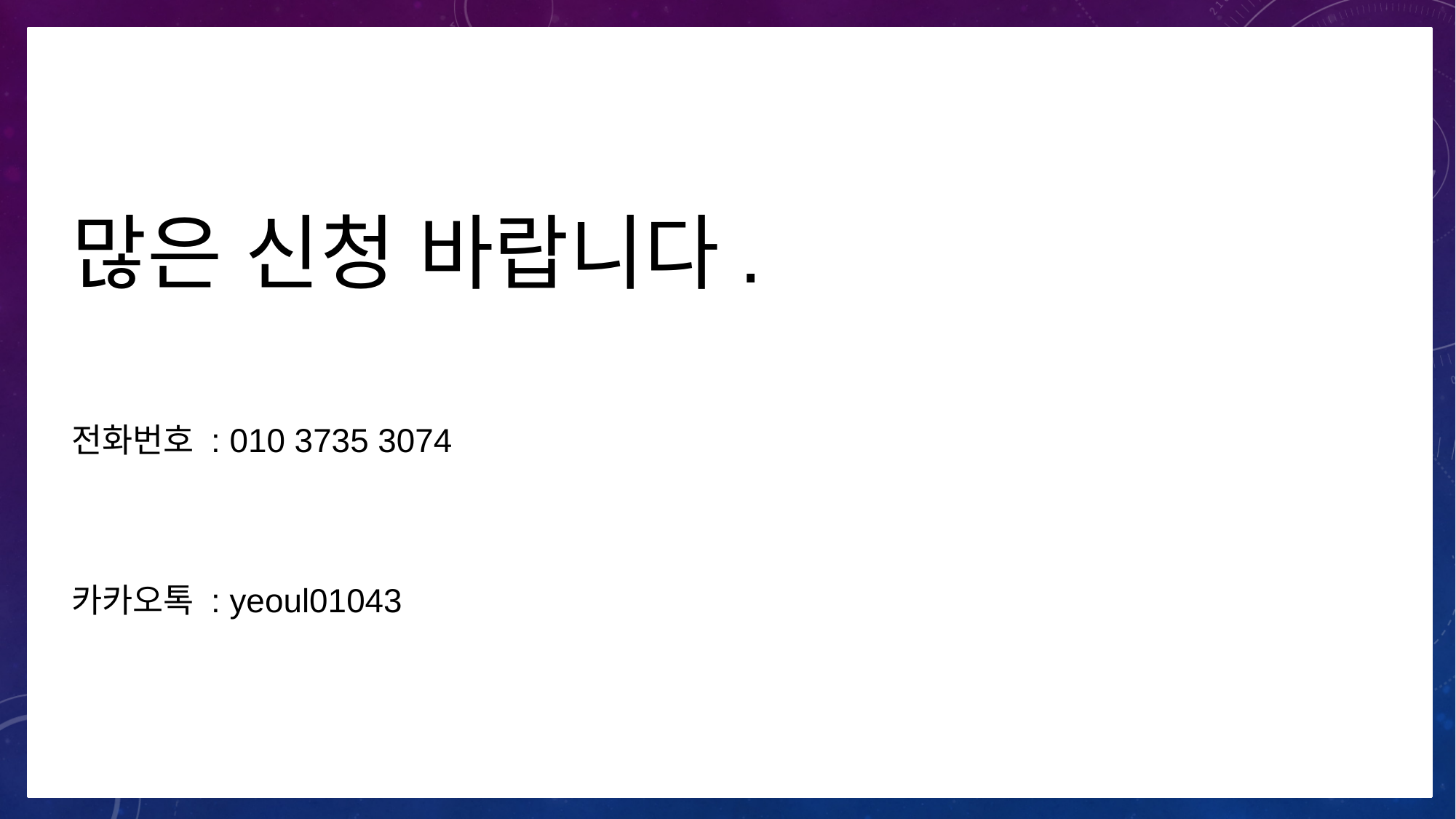

많은 신청 바랍니다.

전화번호 : 010 3735 3074

카카오톡 : yeoul01043